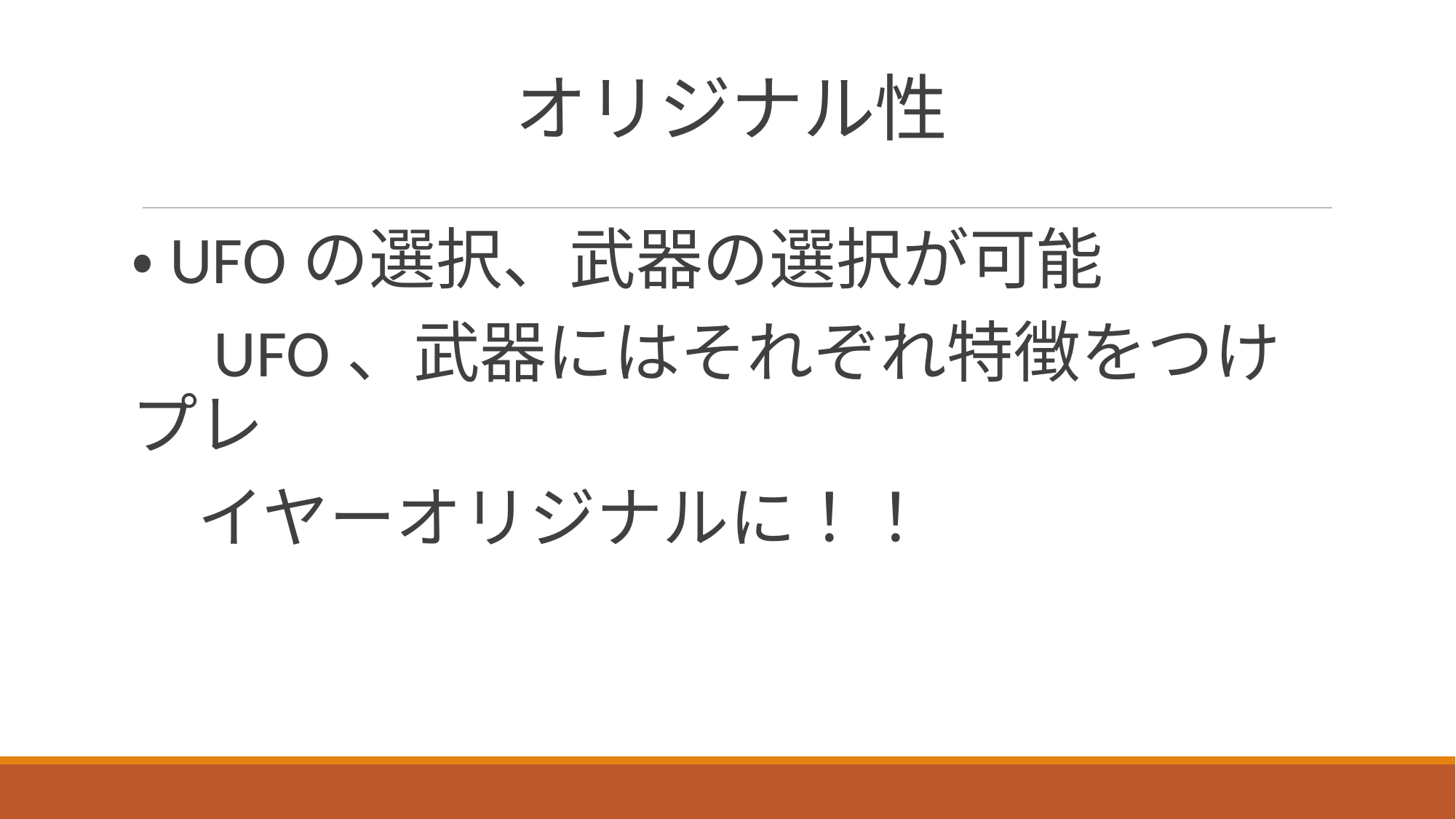

# オリジナル性
・UFOの選択、武器の選択が可能
　UFO、武器にはそれぞれ特徴をつけプレ
　イヤーオリジナルに！！